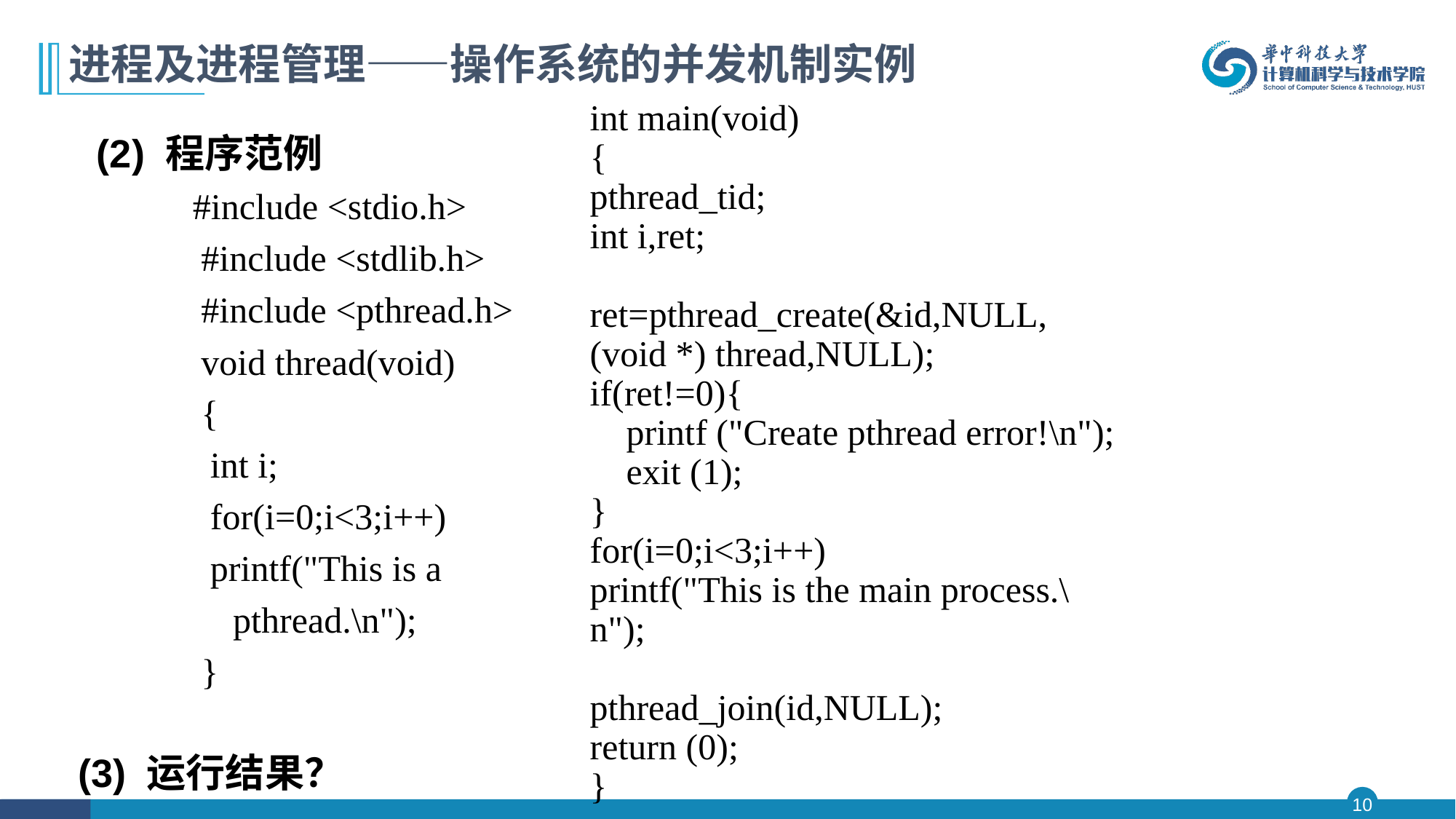

# 进程及进程管理——操作系统的并发机制实例
int main(void)
{
pthread_tid;
int i,ret;

ret=pthread_create(&id,NULL,(void *) thread,NULL);
if(ret!=0){
    printf ("Create pthread error!\n");
    exit (1);
}
for(i=0;i<3;i++)
printf("This is the main process.\n");

pthread_join(id,NULL);
return (0);
}
(2) 程序范例
                       #include <stdio.h>
	       #include <stdlib.h>
	       #include <pthread.h>
	       void thread(void)
	       {
	        int i;
	        for(i=0;i<3;i++)
	        printf("This is a
               pthread.\n");
	       }
(3) 运行结果？